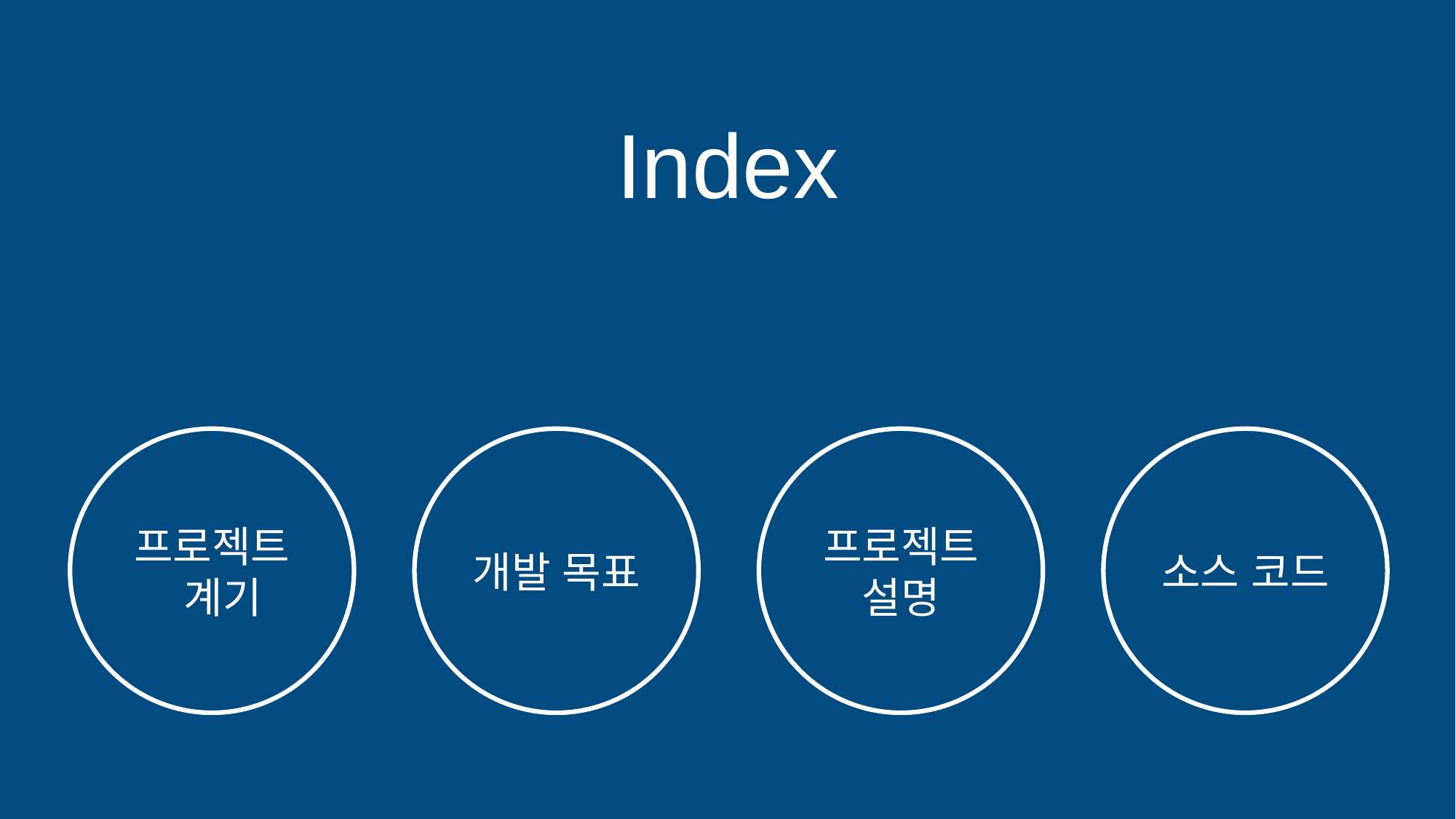

Index
프로젝트
 계기
개발 목표
프로젝트설명
소스 코드